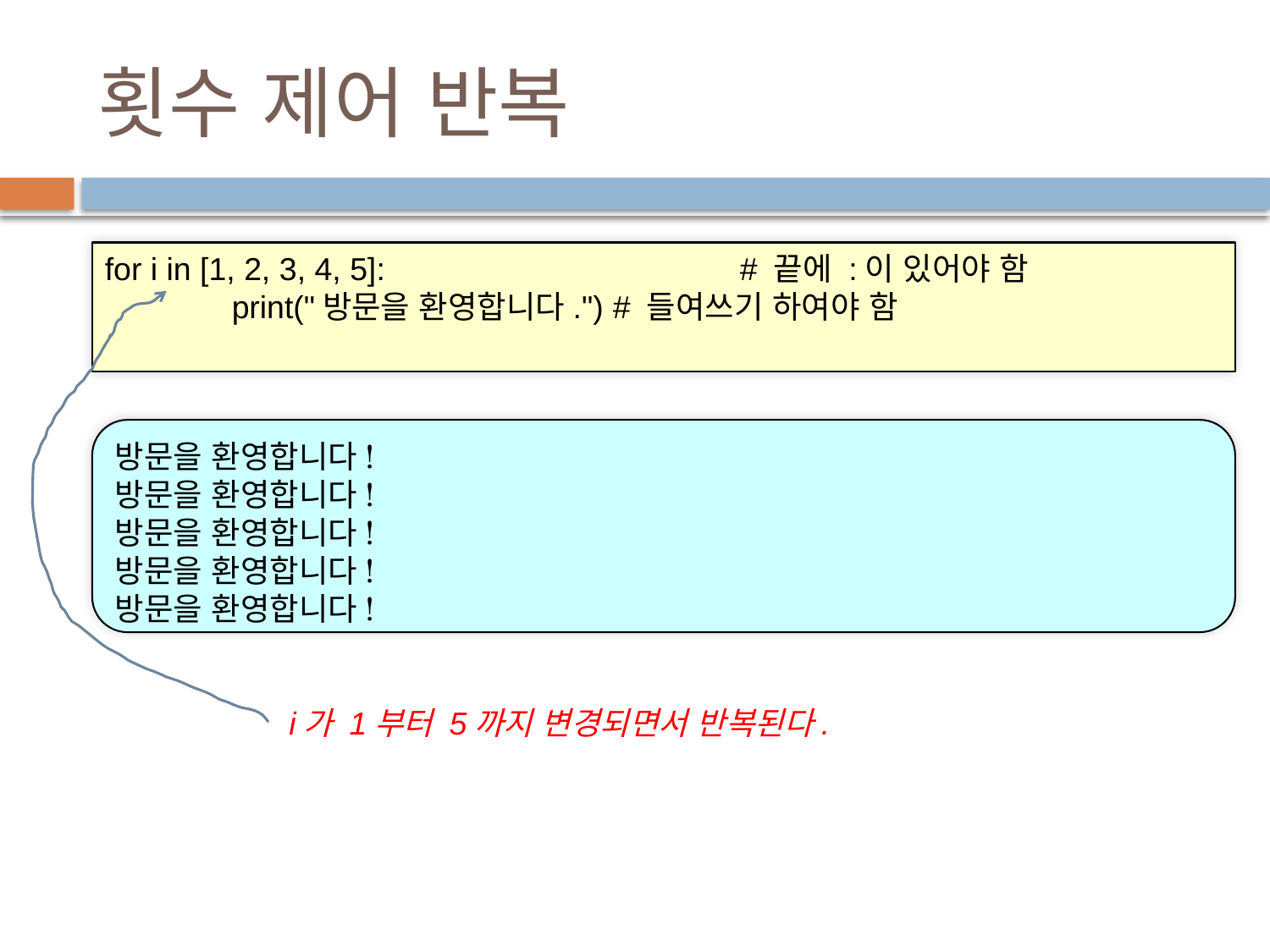

# 횟수 제어 반복
for i in [1, 2, 3, 4, 5]: 			# 끝에 :이 있어야 함
	print("방문을 환영합니다.") 	# 들여쓰기 하여야 함

방문을 환영합니다!
방문을 환영합니다!
방문을 환영합니다!
방문을 환영합니다!
방문을 환영합니다!
i가 1부터 5까지 변경되면서 반복된다.